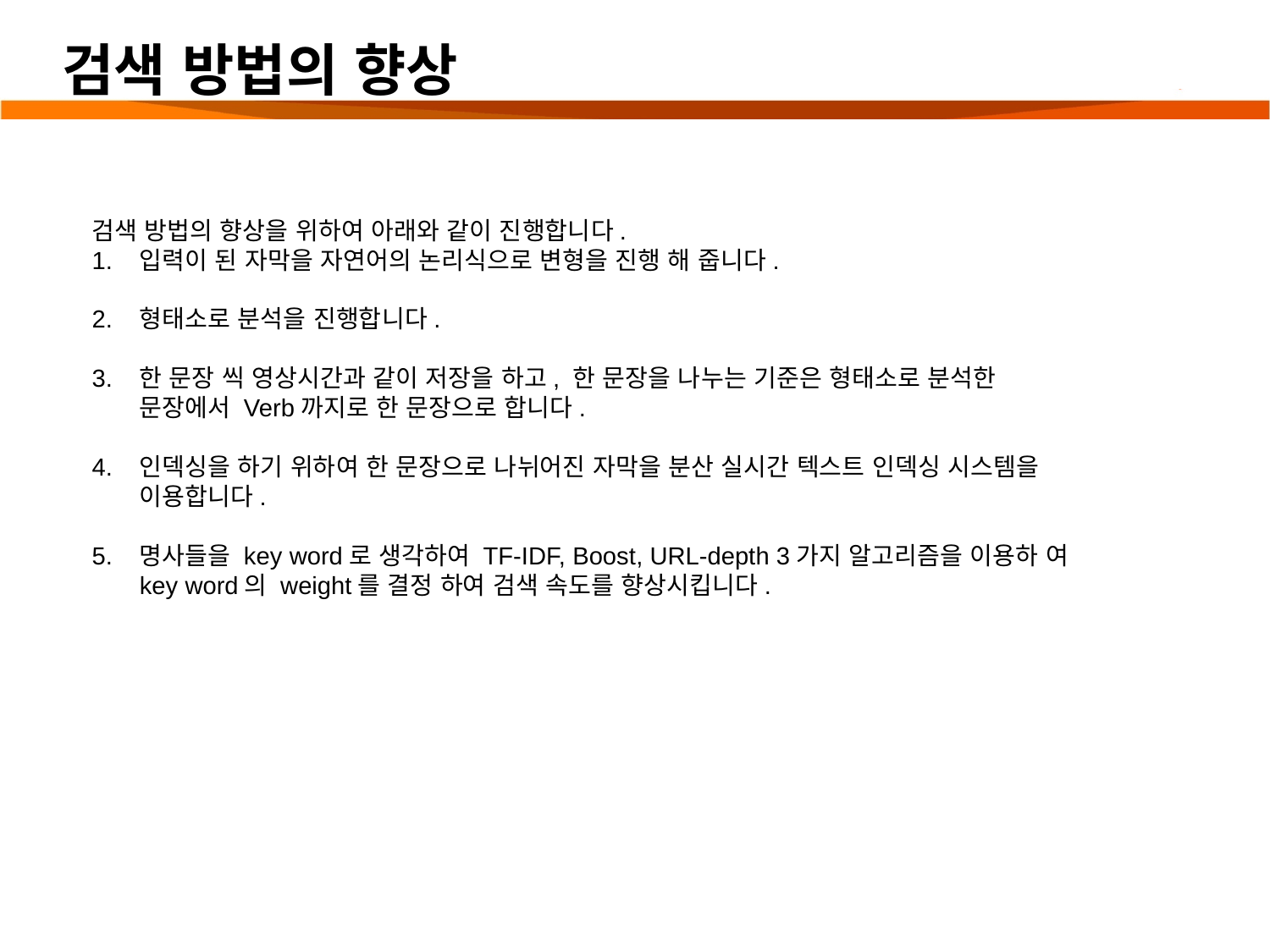

# 검색 방법의 향상
검색 방법의 향상을 위하여 아래와 같이 진행합니다.
입력이 된 자막을 자연어의 논리식으로 변형을 진행 해 줍니다.

형태소로 분석을 진행합니다.

한 문장 씩 영상시간과 같이 저장을 하고, 한 문장을 나누는 기준은 형태소로 분석한 문장에서 Verb까지로 한 문장으로 합니다.

인덱싱을 하기 위하여 한 문장으로 나뉘어진 자막을 분산 실시간 텍스트 인덱싱 시스템을 이용합니다.

명사들을 key word로 생각하여 TF-IDF, Boost, URL-depth 3가지 알고리즘을 이용하 여 key word의 weight를 결정 하여 검색 속도를 향상시킵니다.